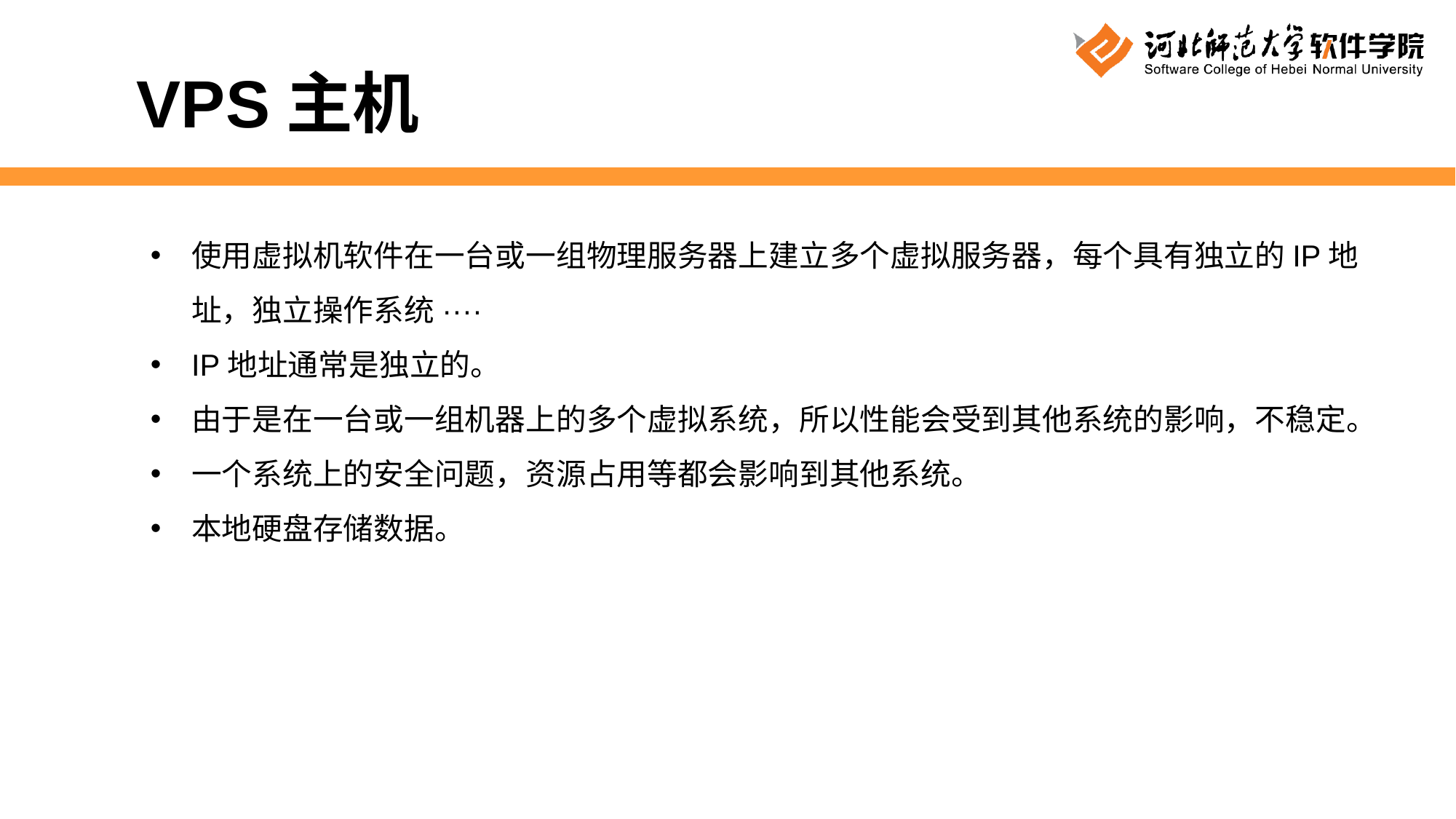

VPS主机
使用虚拟机软件在一台或一组物理服务器上建立多个虚拟服务器，每个具有独立的IP地址，独立操作系统····
IP地址通常是独立的。
由于是在一台或一组机器上的多个虚拟系统，所以性能会受到其他系统的影响，不稳定。
一个系统上的安全问题，资源占用等都会影响到其他系统。
本地硬盘存储数据。